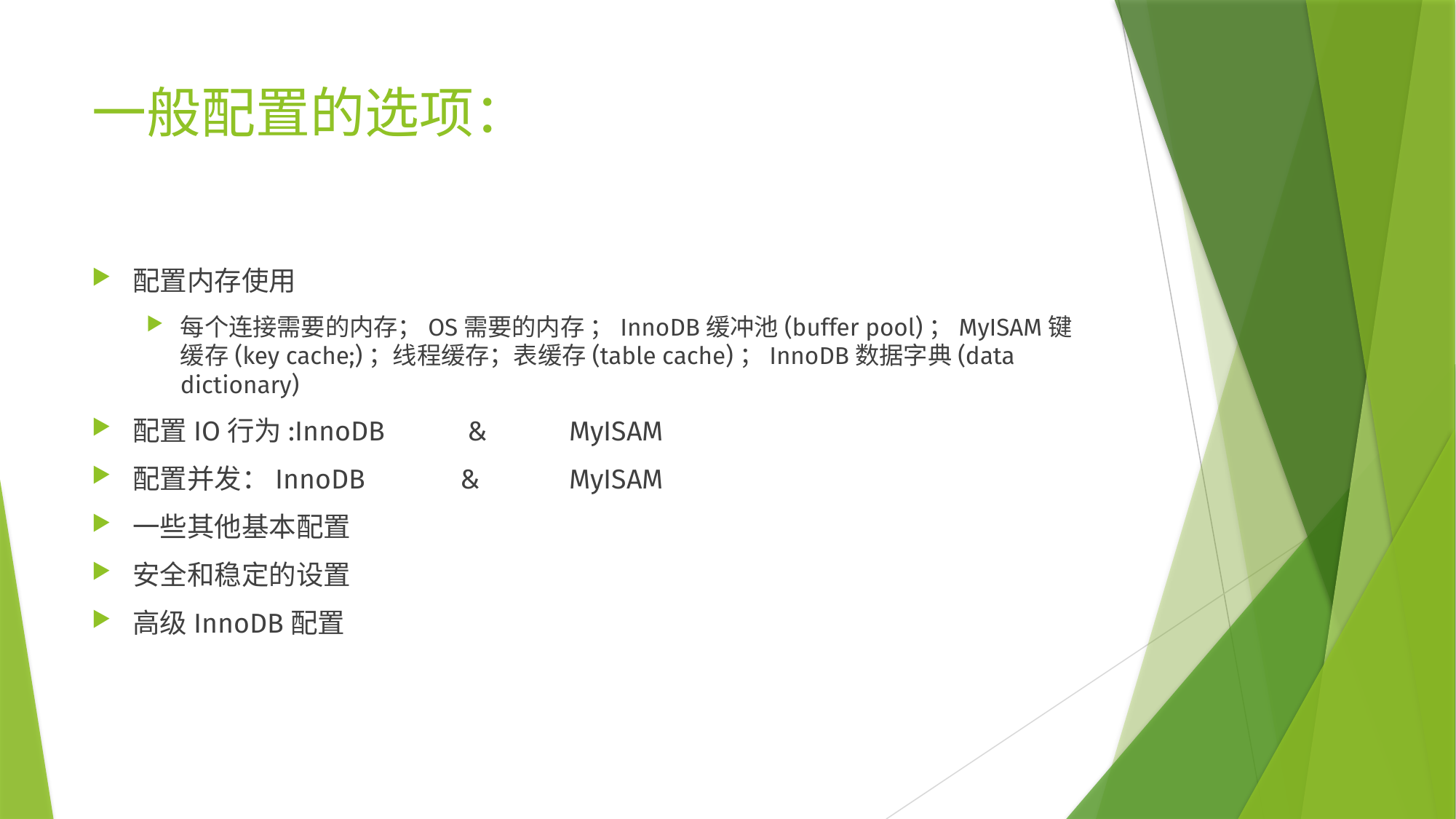

# 一般配置的选项：
配置内存使用
每个连接需要的内存；OS需要的内存 ；InnoDB缓冲池(buffer pool)；MyISAM键缓存(key cache;)；线程缓存；表缓存(table cache)；InnoDB数据字典(data dictionary)
配置IO行为:InnoDB	 &	MyISAM
配置并发：InnoDB	&	MyISAM
一些其他基本配置
安全和稳定的设置
高级InnoDB配置